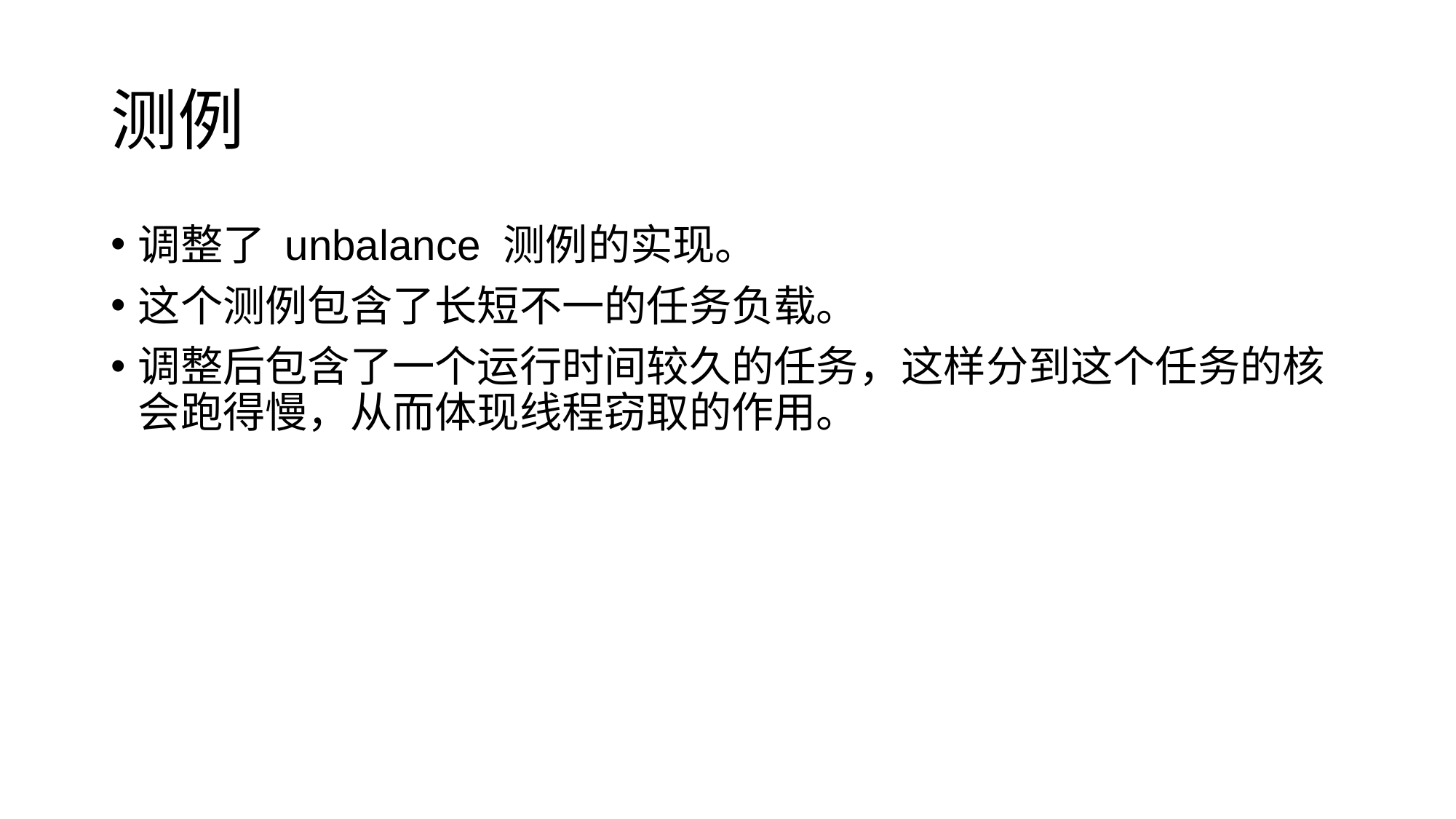

# 测例
调整了 unbalance 测例的实现。
这个测例包含了长短不一的任务负载。
调整后包含了一个运行时间较久的任务，这样分到这个任务的核会跑得慢，从而体现线程窃取的作用。